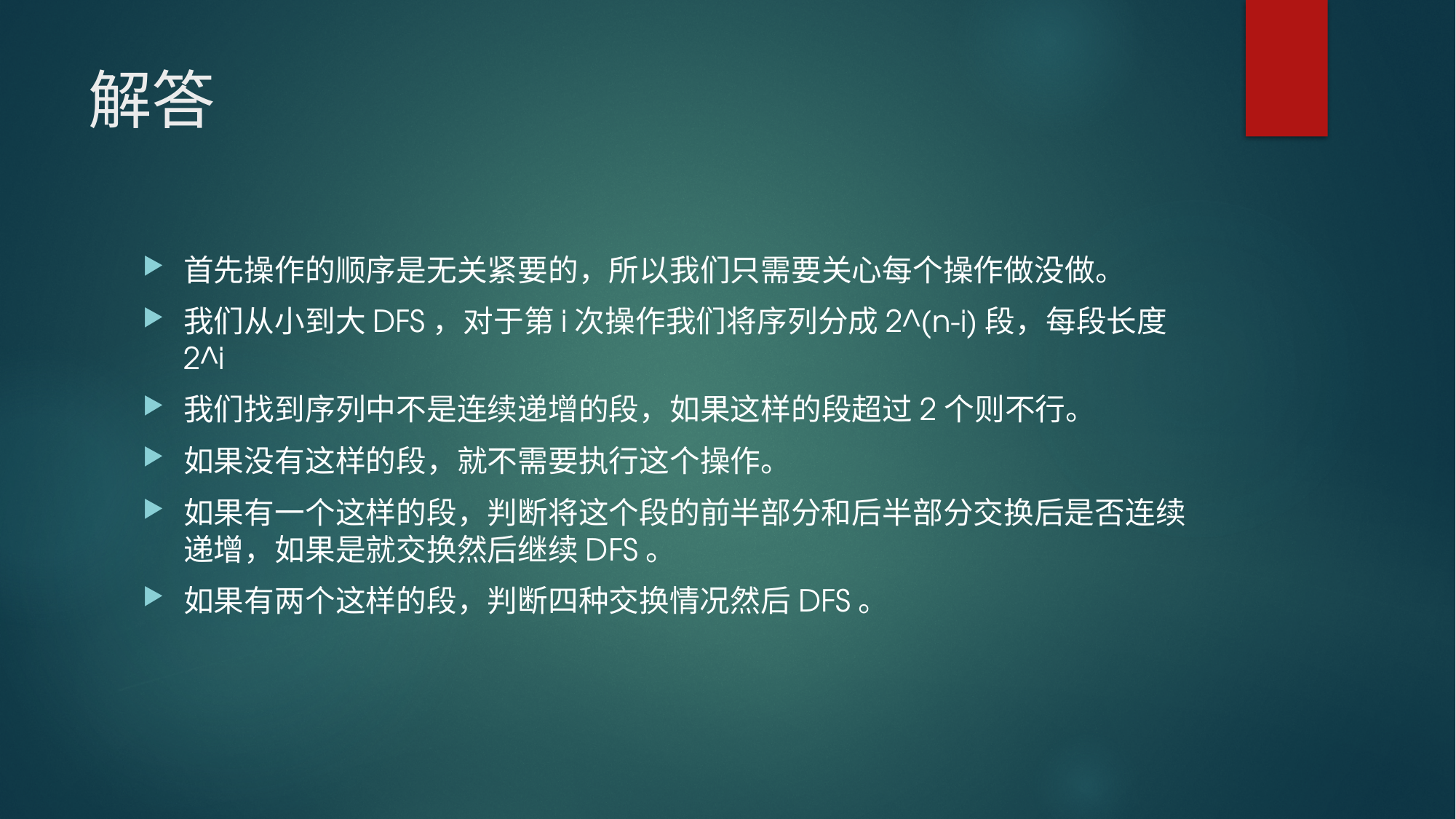

# 解答
首先操作的顺序是无关紧要的，所以我们只需要关心每个操作做没做。
我们从小到大DFS，对于第i次操作我们将序列分成2^(n-i)段，每段长度2^i
我们找到序列中不是连续递增的段，如果这样的段超过2个则不行。
如果没有这样的段，就不需要执行这个操作。
如果有一个这样的段，判断将这个段的前半部分和后半部分交换后是否连续递增，如果是就交换然后继续DFS。
如果有两个这样的段，判断四种交换情况然后DFS。